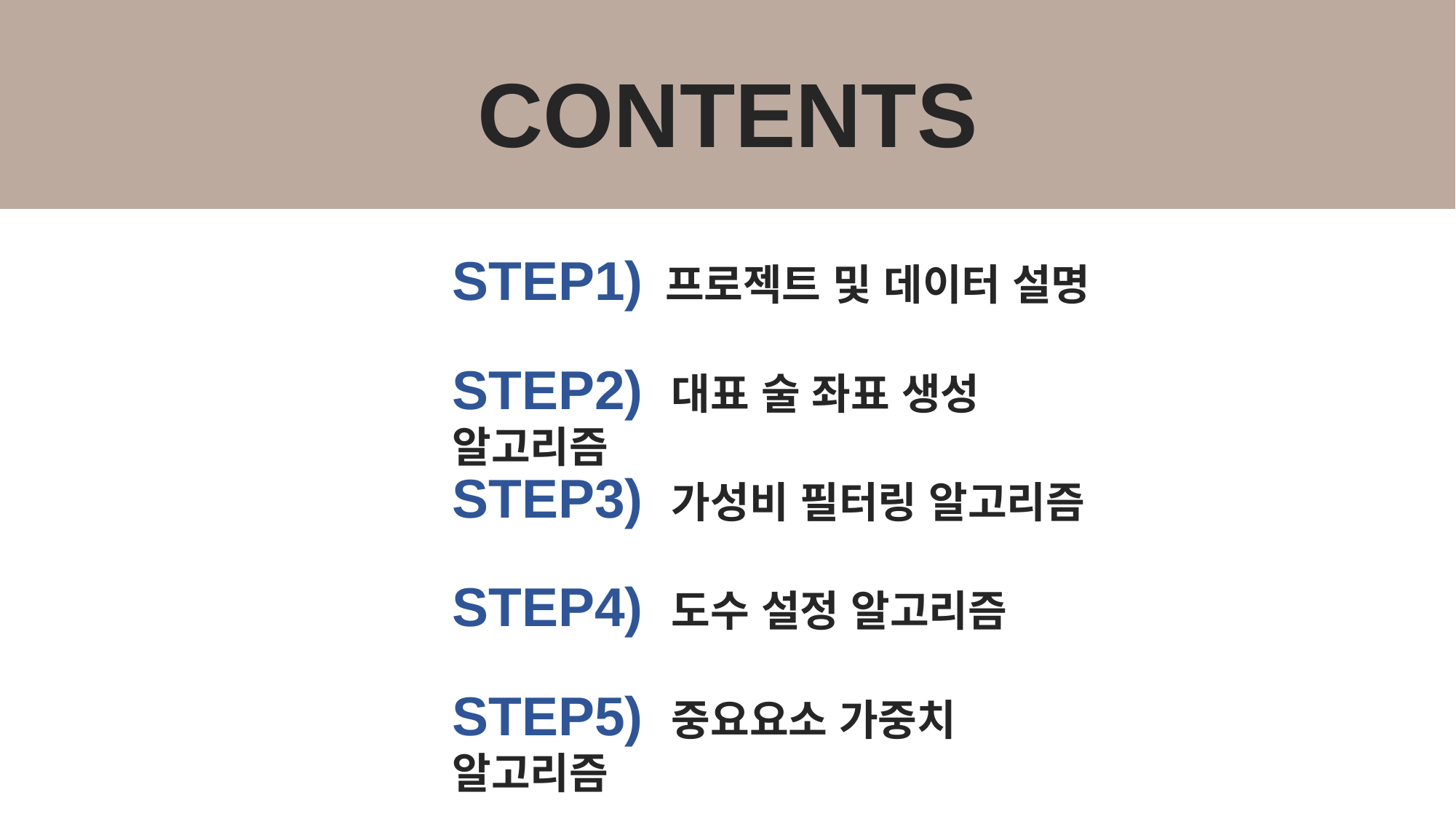

CONTENTS
STEP1) 프로젝트 및 데이터 설명
STEP2) 대표 술 좌표 생성 알고리즘
STEP3) 가성비 필터링 알고리즘
STEP4) 도수 설정 알고리즘
STEP5) 중요요소 가중치 알고리즘